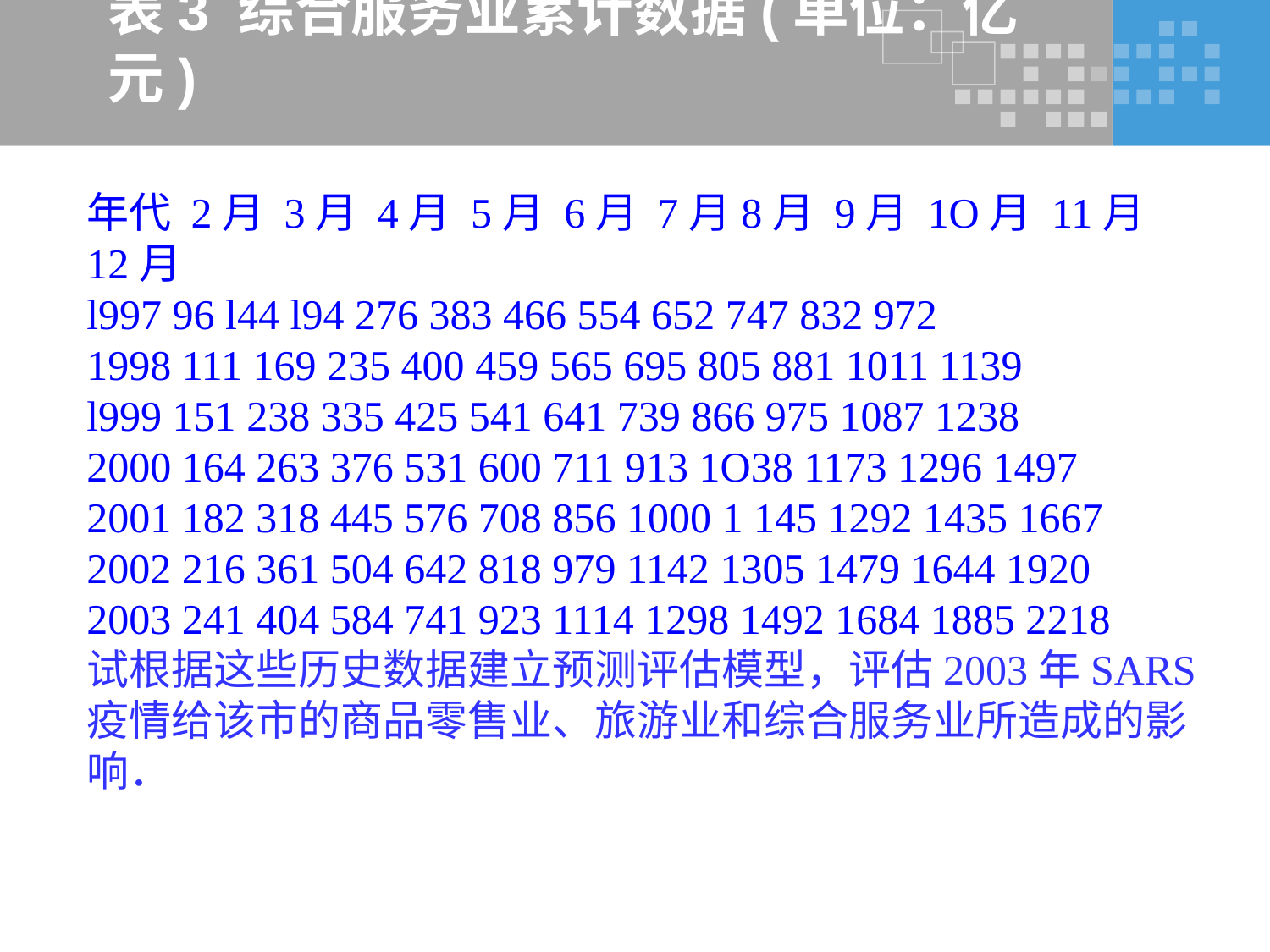

年代 2月 3月 4月 5月 6月 7月8月 9月 1O月 11月 12月
l997 96 l44 l94 276 383 466 554 652 747 832 972
1998 111 169 235 400 459 565 695 805 881 1011 1139
l999 151 238 335 425 541 641 739 866 975 1087 1238
2000 164 263 376 531 600 711 913 1O38 1173 1296 1497
2001 182 318 445 576 708 856 1000 1 145 1292 1435 1667
2002 216 361 504 642 818 979 1142 1305 1479 1644 1920
2003 241 404 584 741 923 1114 1298 1492 1684 1885 2218
试根据这些历史数据建立预测评估模型，评估2003年SARS疫情给该市的商品零售业、旅游业和综合服务业所造成的影响．

# 表3 综合服务业累计数据(单位：亿元)